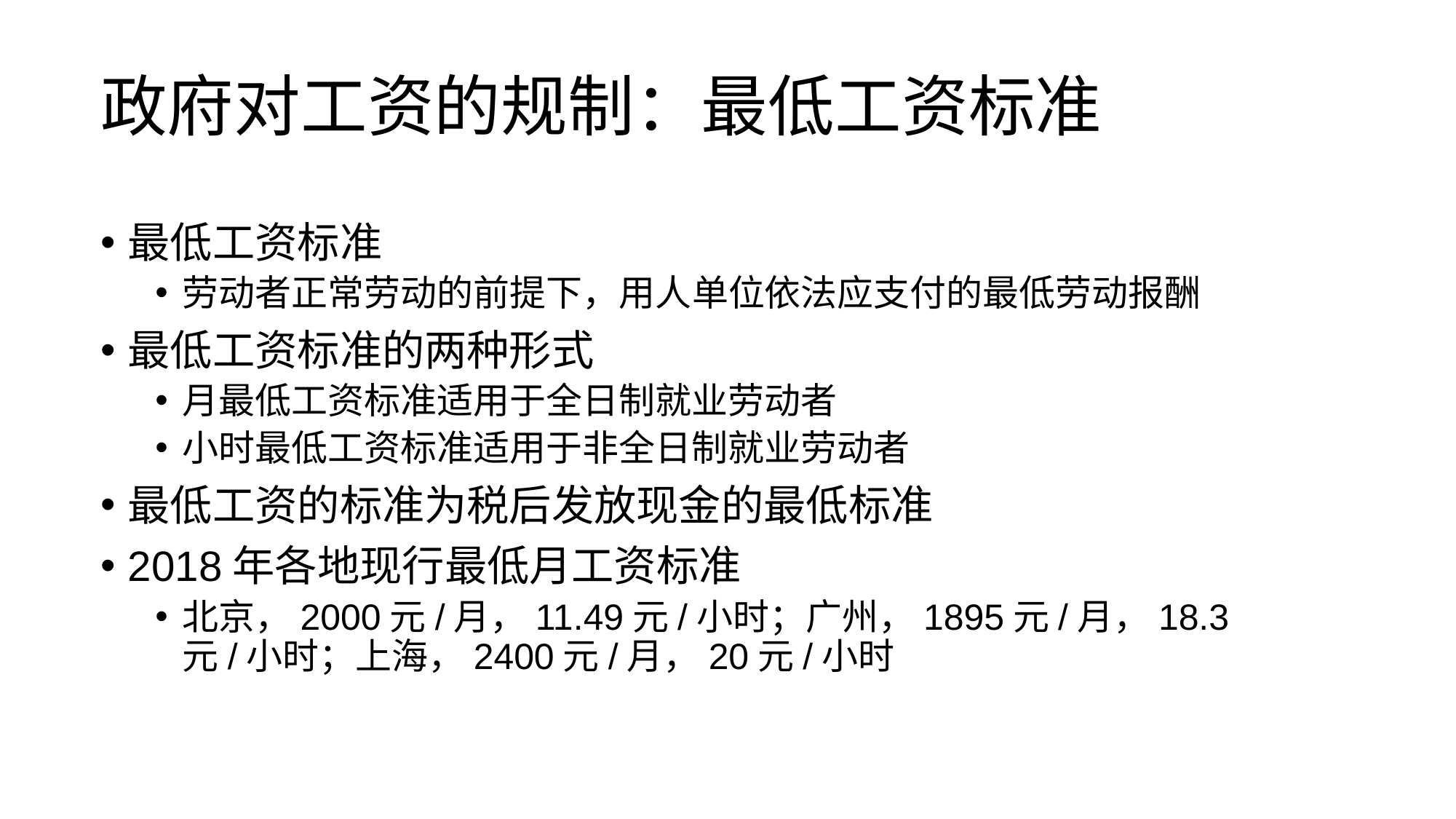

# 政府对工资的规制：最低工资标准
最低工资标准
劳动者正常劳动的前提下，用人单位依法应支付的最低劳动报酬
最低工资标准的两种形式
月最低工资标准适用于全日制就业劳动者
小时最低工资标准适用于非全日制就业劳动者
最低工资的标准为税后发放现金的最低标准
2018年各地现行最低月工资标准
北京，2000元/月，11.49元/小时；广州，1895元/月，18.3元/小时；上海，2400元/月，20元/小时